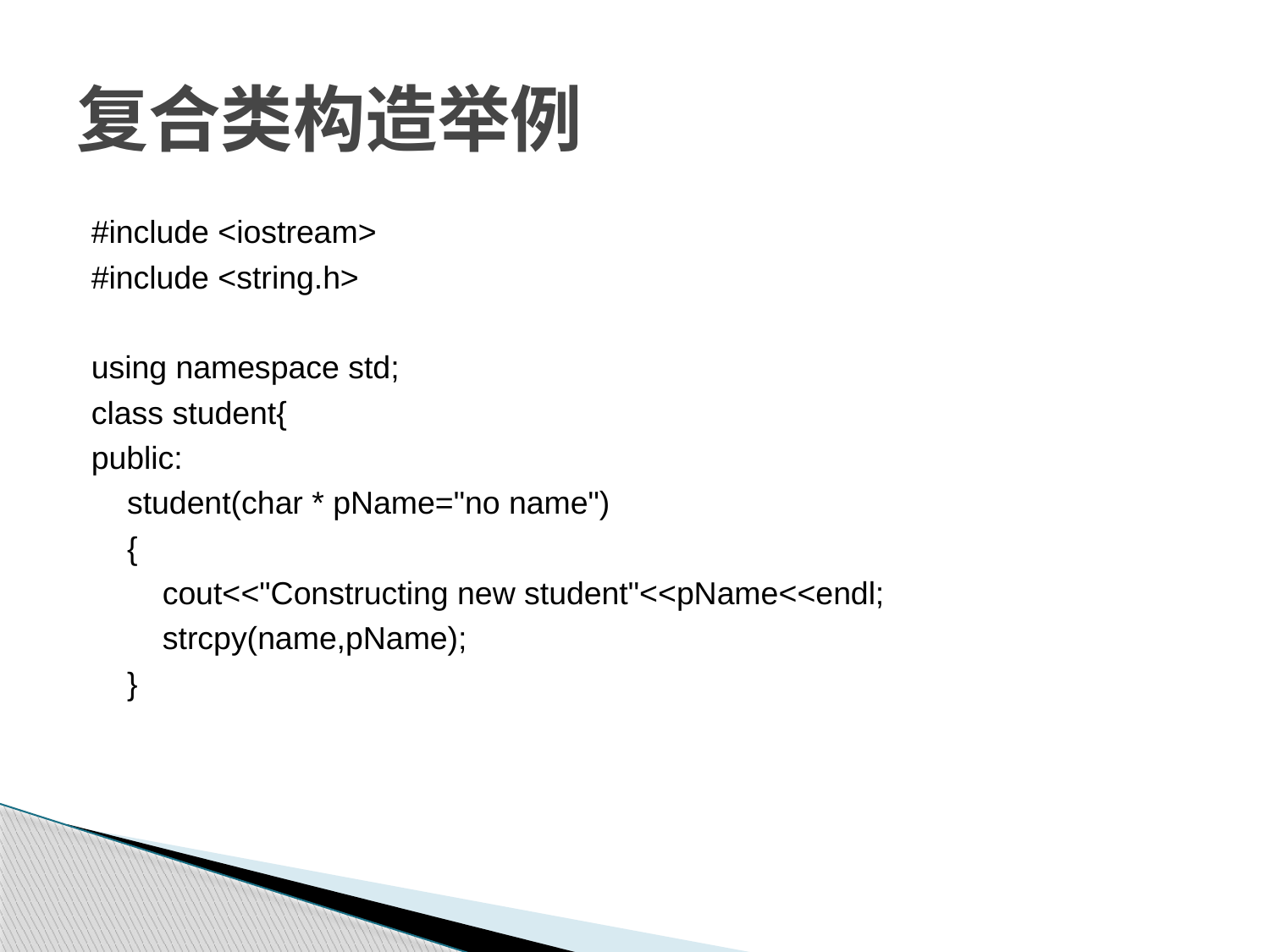

# 复合类构造举例
#include <iostream>
#include <string.h>

using namespace std;
class student{
public:
    student(char * pName="no name")
    {
        cout<<"Constructing new student"<<pName<<endl;
        strcpy(name,pName);
    }